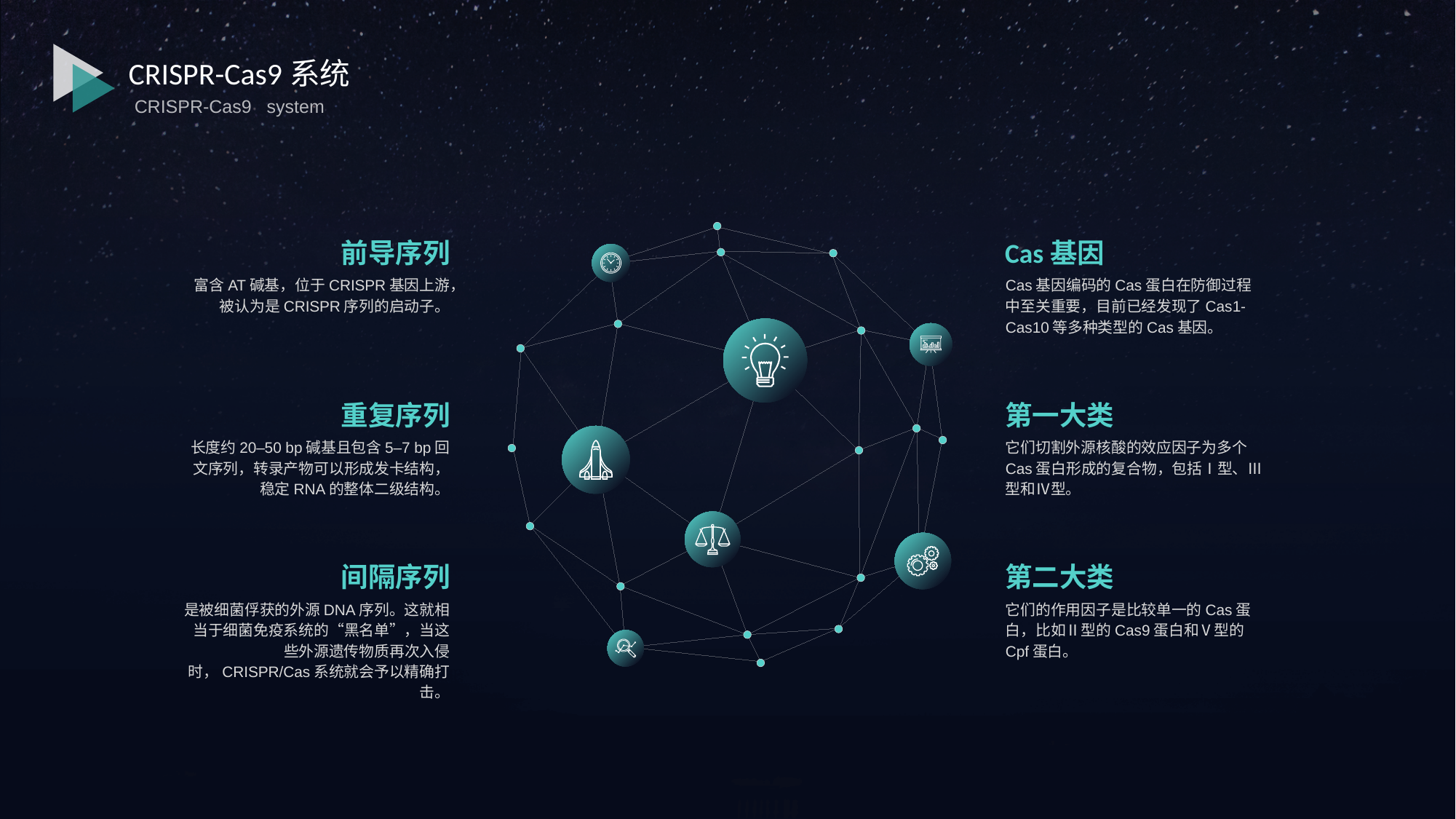

CRISPR-Cas9系统
CRISPR-Cas9   system

前导序列
富含AT碱基，位于CRISPR基因上游，被认为是CRISPR序列的启动子。
Cas基因
Cas基因编码的Cas蛋白在防御过程中至关重要，目前已经发现了Cas1-Cas10等多种类型的Cas基因。
重复序列
长度约20–50 bp碱基且包含5–7 bp回文序列，转录产物可以形成发卡结构，稳定RNA的整体二级结构。
第一大类
它们切割外源核酸的效应因子为多个Cas蛋白形成的复合物，包括Ⅰ型、Ⅲ型和Ⅳ型。
间隔序列
是被细菌俘获的外源DNA序列。这就相当于细菌免疫系统的“黑名单”，当这些外源遗传物质再次入侵时，CRISPR/Cas系统就会予以精确打击。
第二大类
它们的作用因子是比较单一的Cas蛋白，比如Ⅱ型的Cas9蛋白和Ⅴ型的Cpf蛋白。